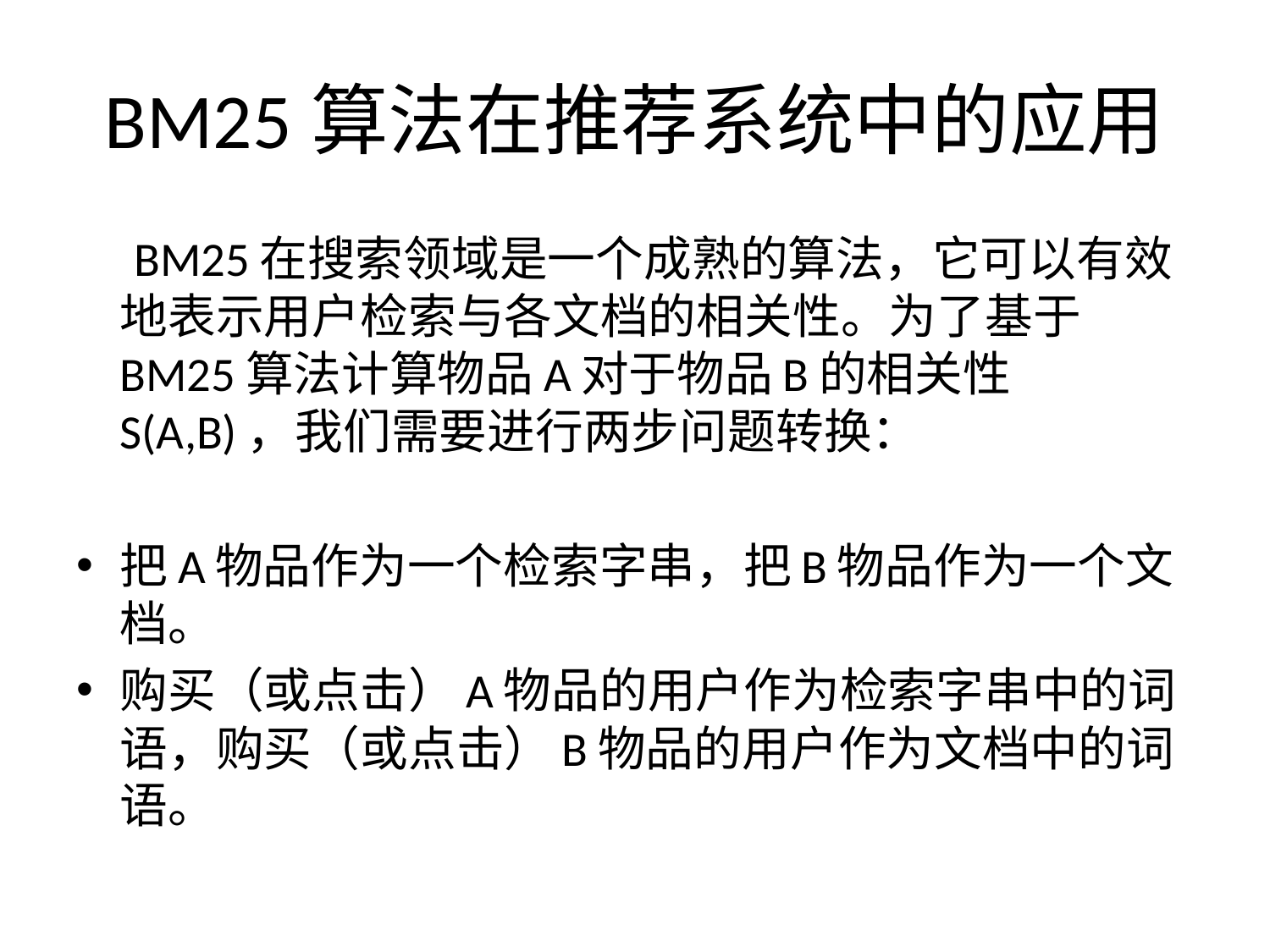

# BM25算法在推荐系统中的应用
　BM25在搜索领域是一个成熟的算法，它可以有效地表示用户检索与各文档的相关性。为了基于BM25算法计算物品A对于物品B的相关性S(A,B)，我们需要进行两步问题转换：

把A物品作为一个检索字串，把B物品作为一个文档。
购买（或点击）A物品的用户作为检索字串中的词语，购买（或点击）B物品的用户作为文档中的词语。